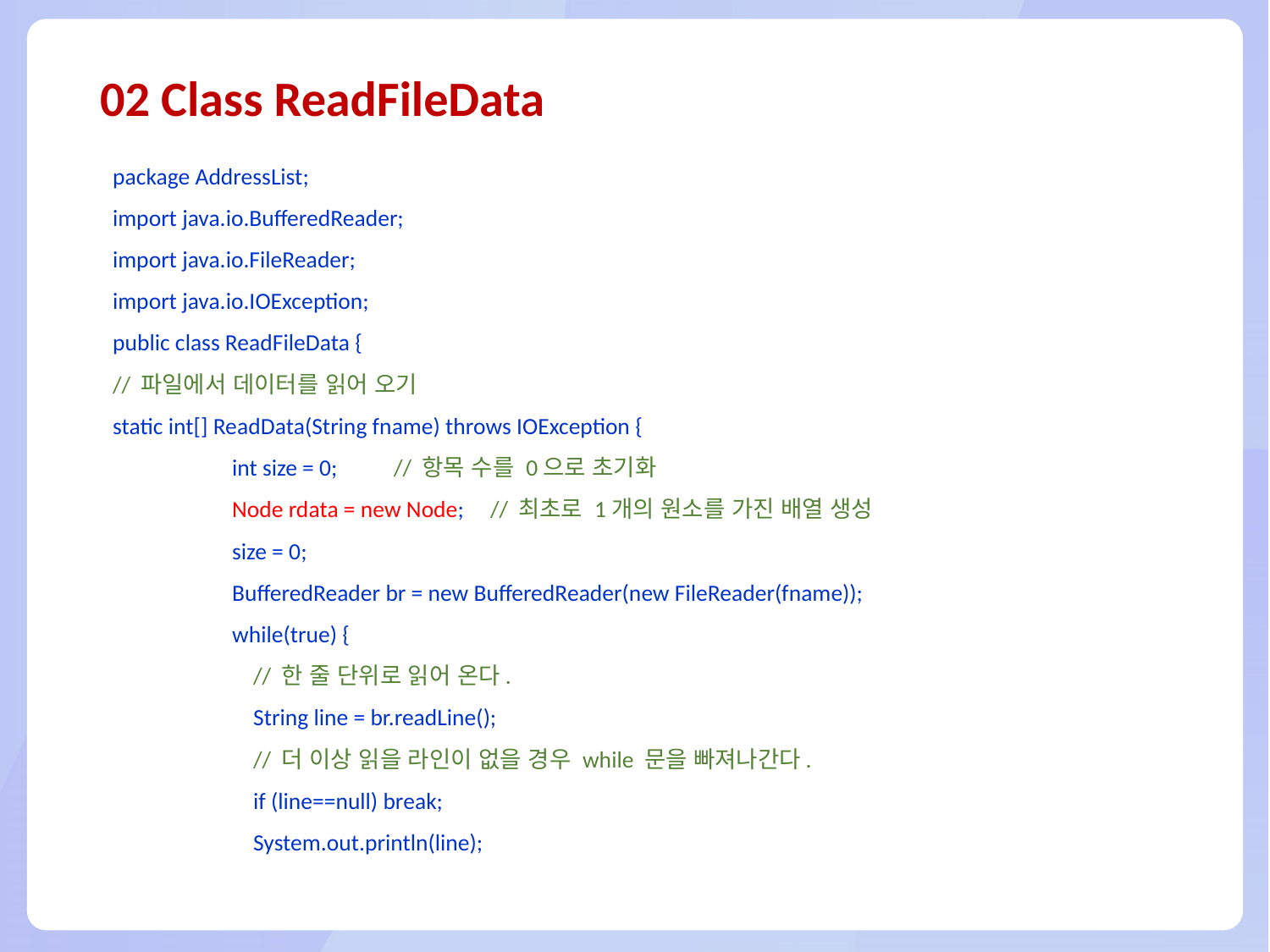

# 02 Class ReadFileData
package AddressList;
import java.io.BufferedReader;
import java.io.FileReader;
import java.io.IOException;
public class ReadFileData {
// 파일에서 데이터를 읽어 오기
static int[] ReadData(String fname) throws IOException {
	int size = 0;	        // 항목 수를 0으로 초기화
	Node rdata = new Node;     // 최초로 1개의 원소를 가진 배열 생성
	size = 0;
	BufferedReader br = new BufferedReader(new FileReader(fname));
           	while(true) {
           	    // 한 줄 단위로 읽어 온다.
            	    String line = br.readLine();
	    // 더 이상 읽을 라인이 없을 경우 while 문을 빠져나간다.
            	    if (line==null) break;
	    System.out.println(line);